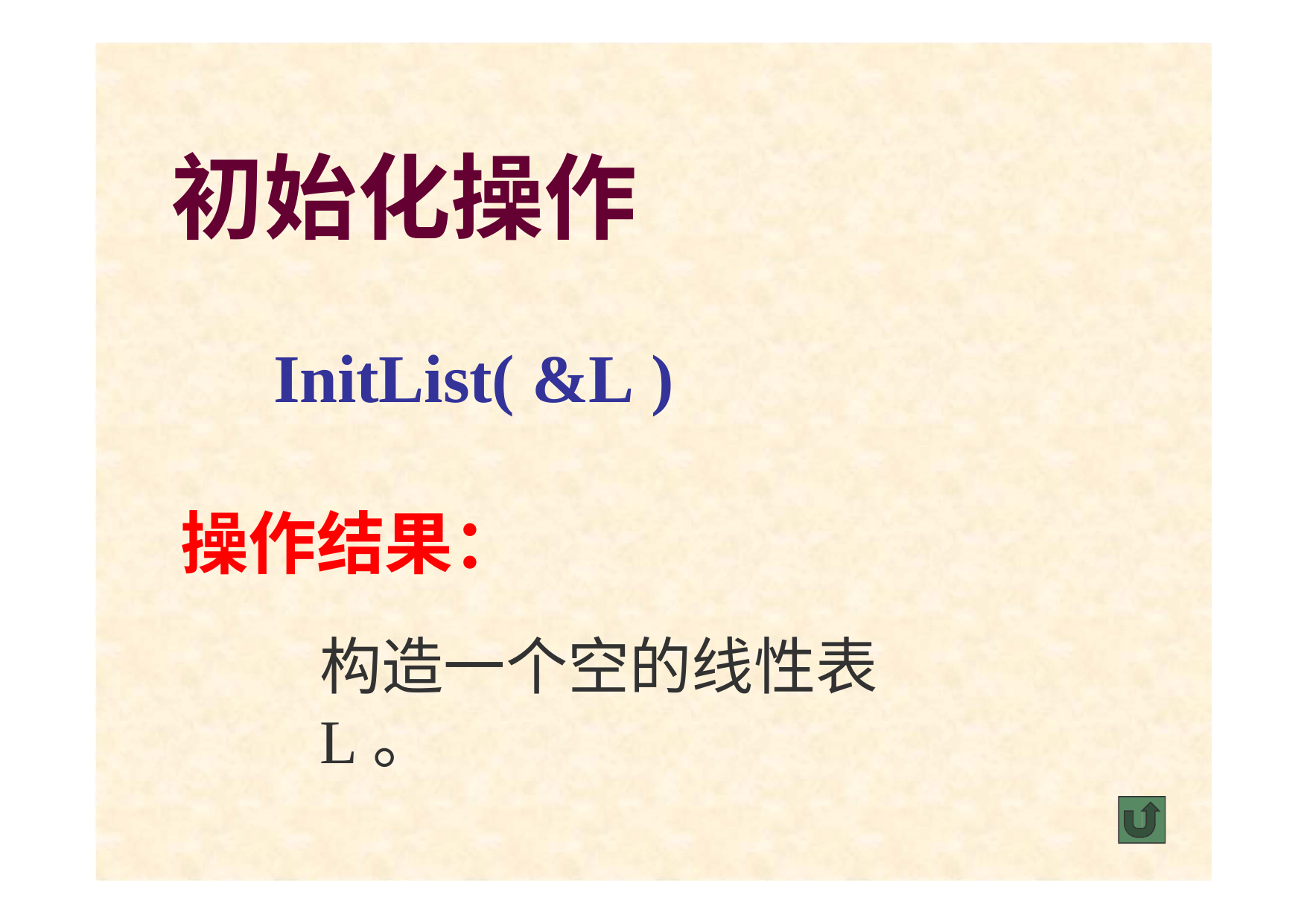

# 初始化操作
InitList( &L )

操作结果：
构造一个空的线性表L。